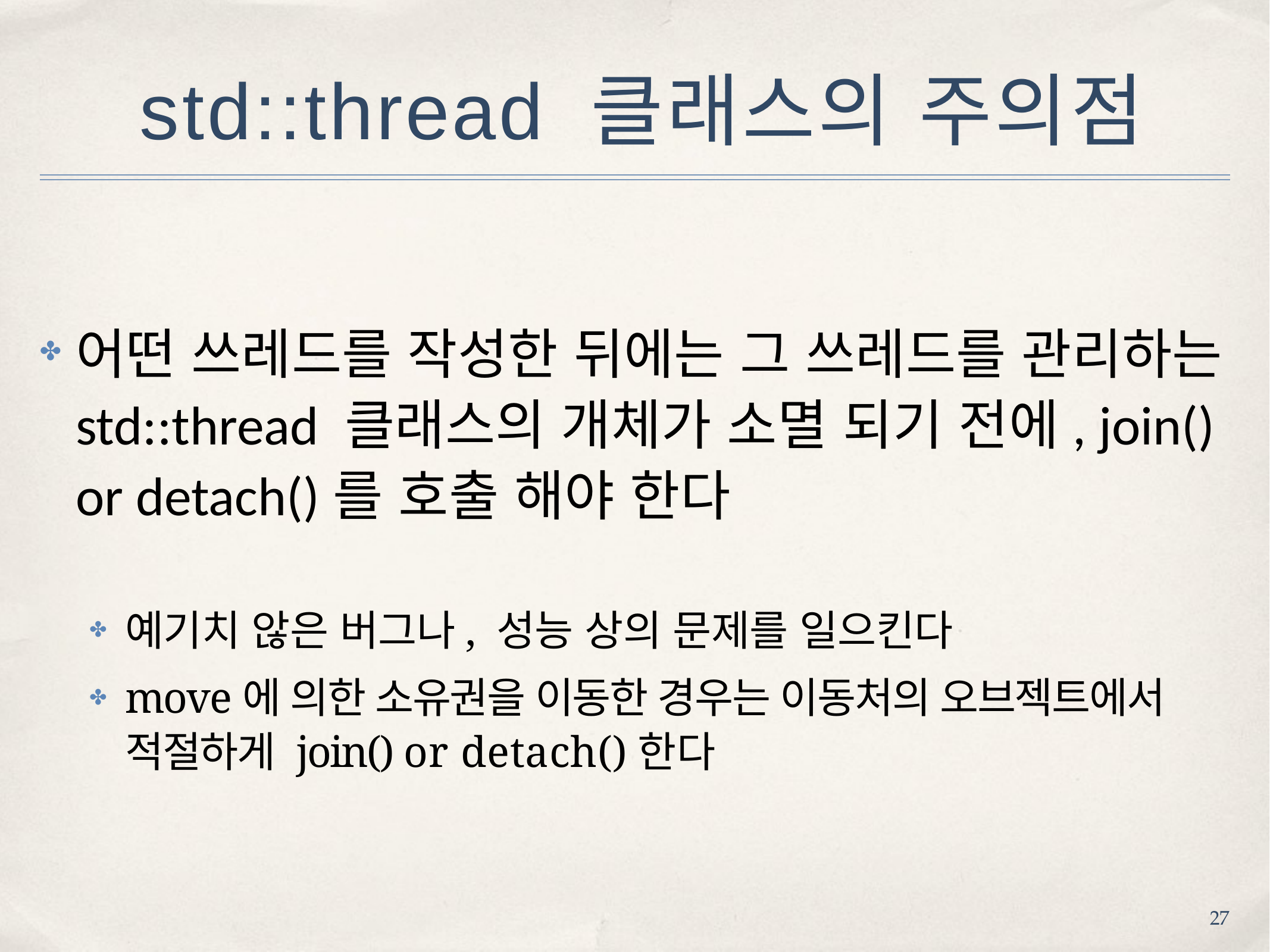

# std::thread 클래스의 주의점
어떤 쓰레드를 작성한 뒤에는 그 쓰레드를 관리하는 std::thread 클래스의 개체가 소멸 되기 전에, join() or detach()를 호출 해야 한다
✤
예기치 않은 버그나, 성능 상의 문제를 일으킨다
move에 의한 소유권을 이동한 경우는 이동처의 오브젝트에서 적절하게 join() or detach()한다
✤
✤
27